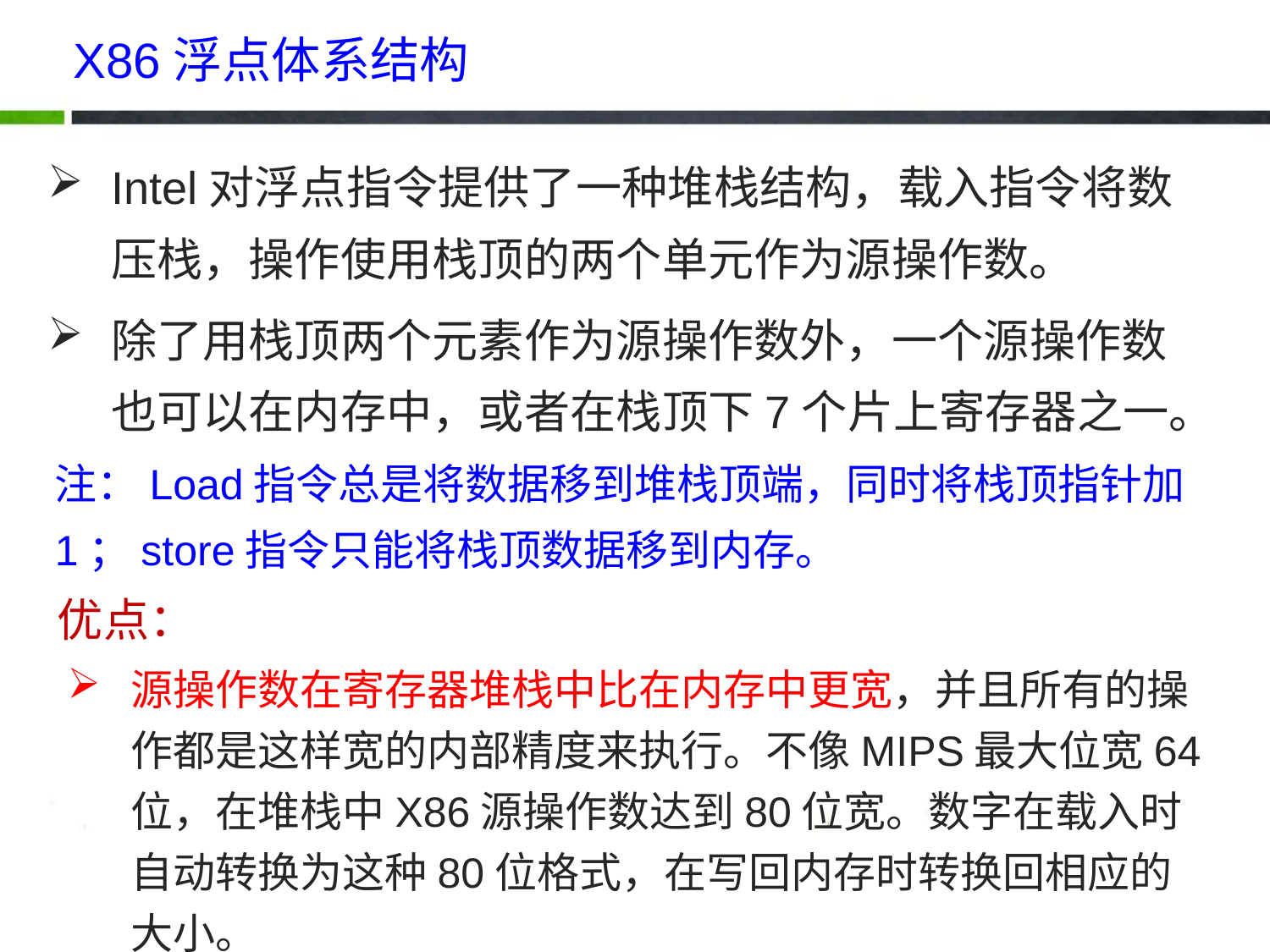

# X86浮点体系结构
Intel对浮点指令提供了一种堆栈结构，载入指令将数压栈，操作使用栈顶的两个单元作为源操作数。
除了用栈顶两个元素作为源操作数外，一个源操作数也可以在内存中，或者在栈顶下7个片上寄存器之一。
注：Load指令总是将数据移到堆栈顶端，同时将栈顶指针加1；store指令只能将栈顶数据移到内存。
优点：
源操作数在寄存器堆栈中比在内存中更宽，并且所有的操作都是这样宽的内部精度来执行。不像MIPS最大位宽64位，在堆栈中X86源操作数达到80位宽。数字在载入时自动转换为这种80位格式，在写回内存时转换回相应的大小。
52